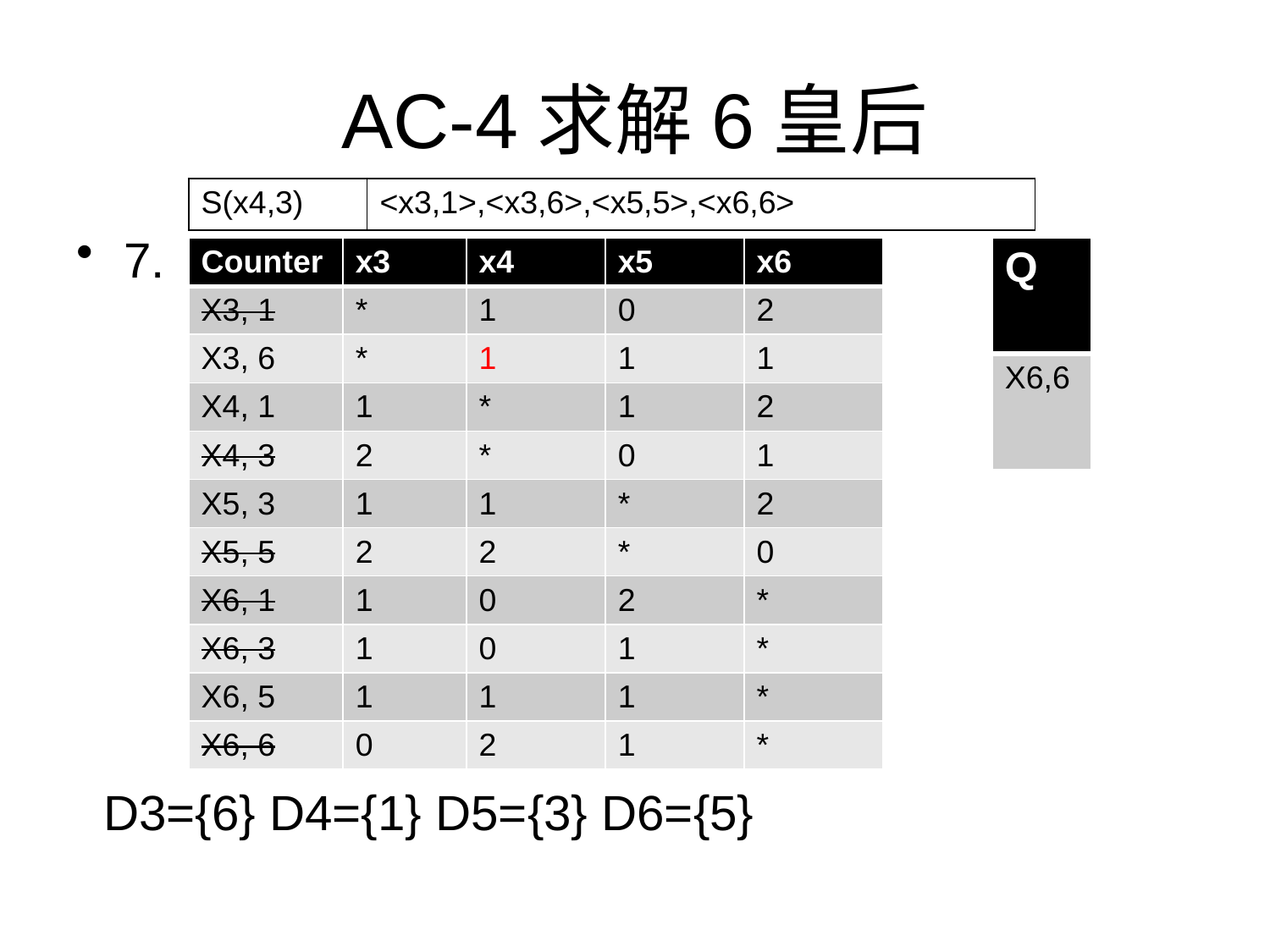

# AC-4求解6皇后
| S(x4,3) | <x3,1>,<x3,6>,<x5,5>,<x6,6> |
| --- | --- |
7.

  D3={6} D4={1} D5={3} D6={5}

| Counter | x3 | x4 | x5 | x6 |
| --- | --- | --- | --- | --- |
| X3, 1 | \* | 1 | 0 | 2 |
| X3, 6 | \* | 1 | 1 | 1 |
| X4, 1 | 1 | \* | 1 | 2 |
| X4, 3 | 2 | \* | 0 | 1 |
| X5, 3 | 1 | 1 | \* | 2 |
| X5, 5 | 2 | 2 | \* | 0 |
| X6, 1 | 1 | 0 | 2 | \* |
| X6, 3 | 1 | 0 | 1 | \* |
| X6, 5 | 1 | 1 | 1 | \* |
| X6, 6 | 0 | 2 | 1 | \* |
| Q |
| --- |
| X6,6 |